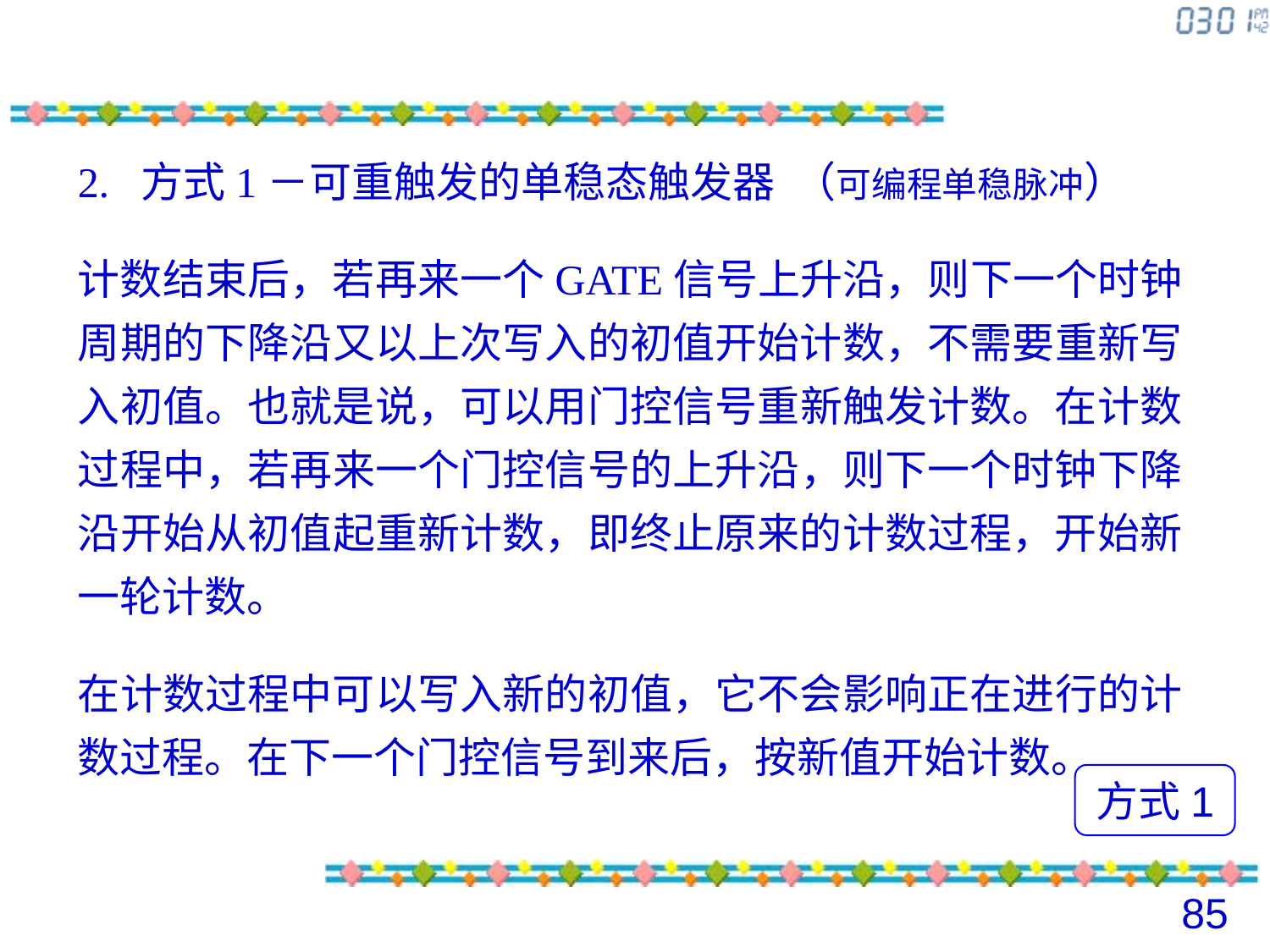

2.  方式1－可重触发的单稳态触发器  （可编程单稳脉冲）
计数结束后，若再来一个GATE信号上升沿，则下一个时钟周期的下降沿又以上次写入的初值开始计数，不需要重新写入初值。也就是说，可以用门控信号重新触发计数。在计数过程中，若再来一个门控信号的上升沿，则下一个时钟下降沿开始从初值起重新计数，即终止原来的计数过程，开始新一轮计数。
在计数过程中可以写入新的初值，它不会影响正在进行的计数过程。在下一个门控信号到来后，按新值开始计数。

方式1